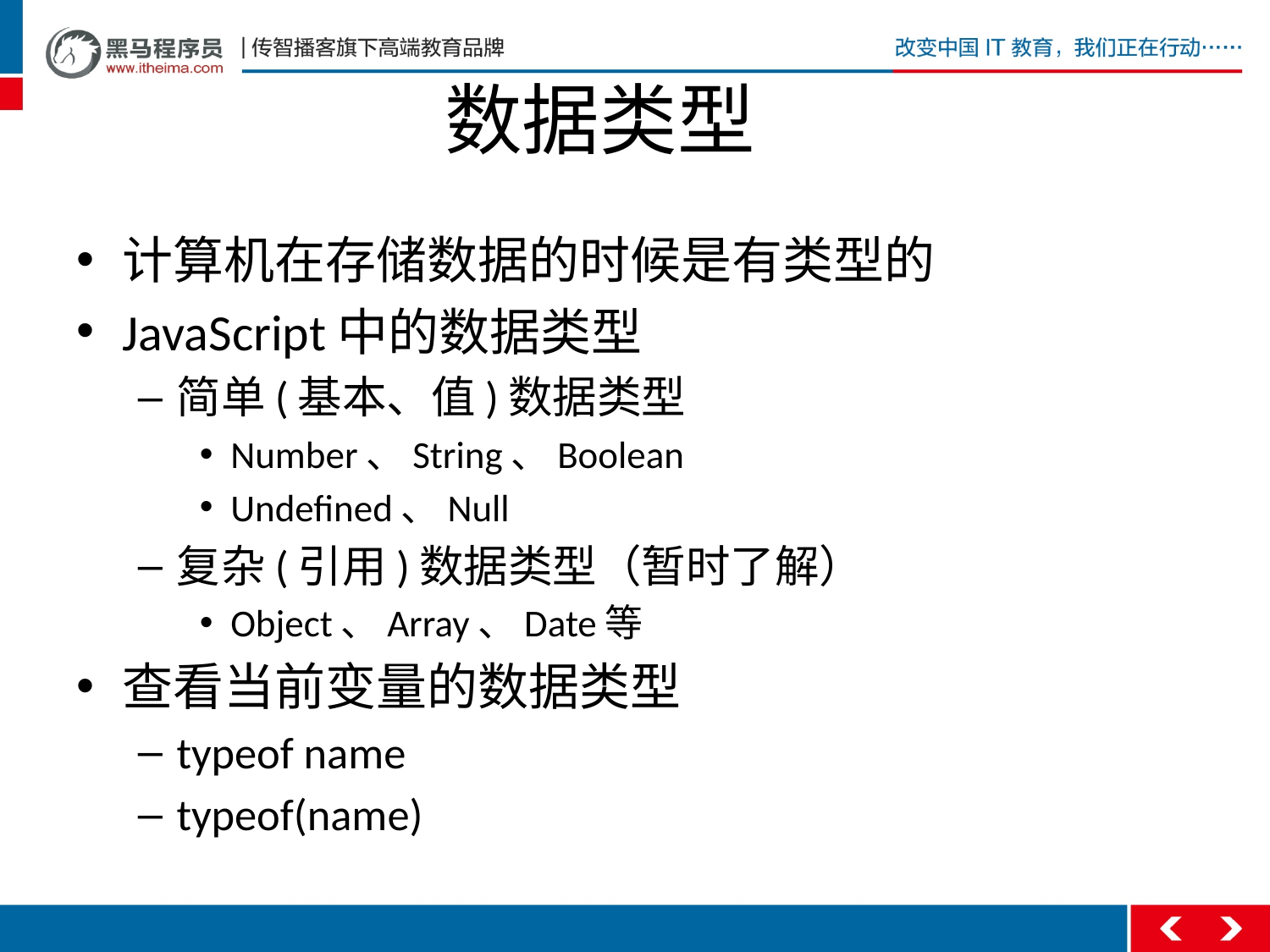

# 数据类型
计算机在存储数据的时候是有类型的
JavaScript中的数据类型
简单(基本、值)数据类型
Number、String、Boolean
Undefined、Null
复杂(引用)数据类型（暂时了解）
Object、Array、Date等
查看当前变量的数据类型
typeof name
typeof(name)